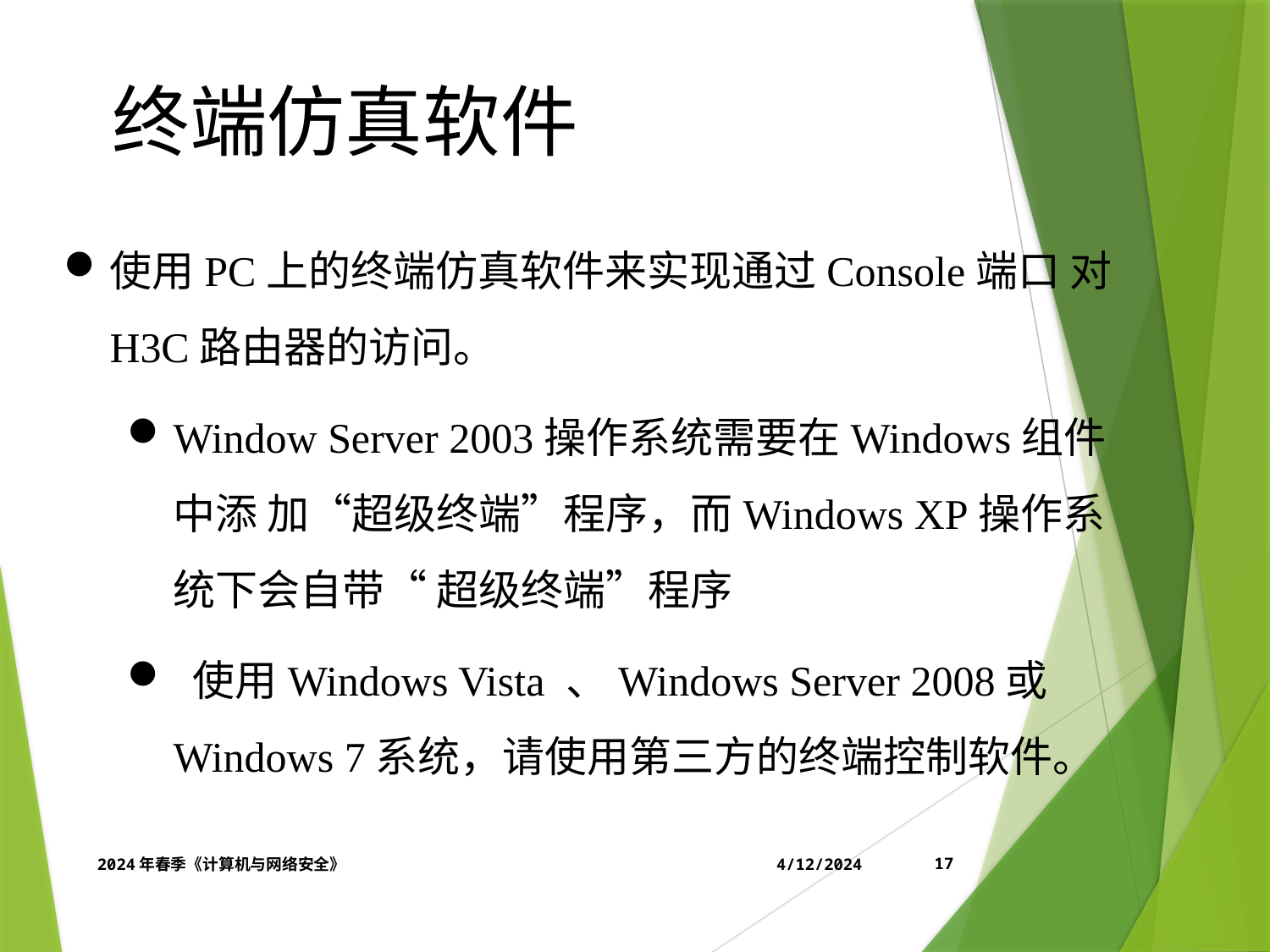

终端仿真软件

使用PC上的终端仿真软件来实现通过Console端口 对H3C路由器的访问。
Window Server 2003操作系统需要在Windows组件中添 加“超级终端”程序，而Windows XP操作系统下会自带“ 超级终端”程序
 使用Windows Vista 、Windows Server 2008或Windows 7系统，请使用第三方的终端控制软件。

2024年春季《计算机与网络安全》
4/12/2024
17